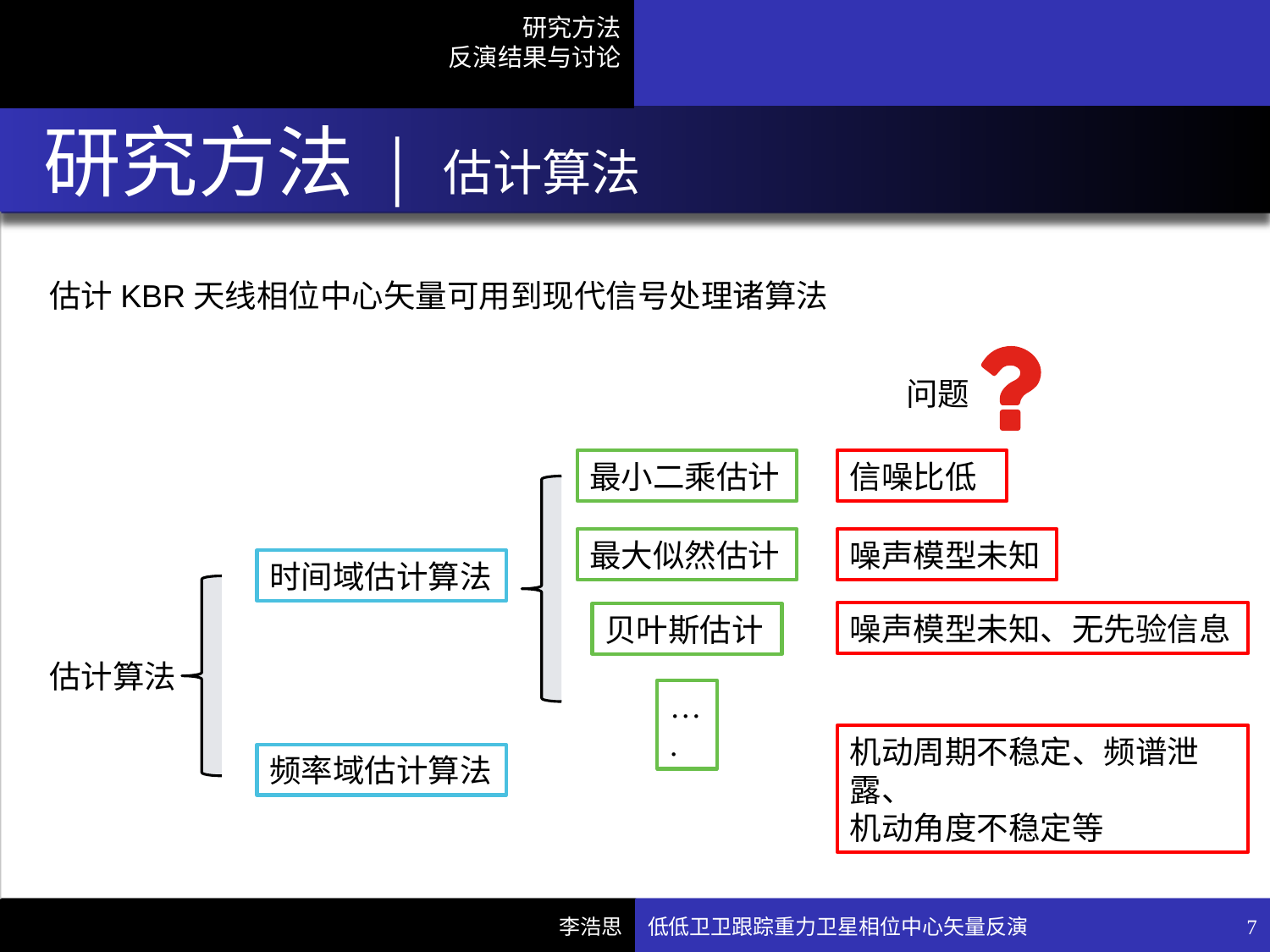

# 研究方法 | 估计算法
估计KBR天线相位中心矢量可用到现代信号处理诸算法

问题
最小二乘估计
信噪比低

噪声模型未知
最大似然估计
时间域估计算法

噪声模型未知、无先验信息
贝叶斯估计
估计算法
….
机动周期不稳定、频谱泄露、
机动角度不稳定等
频率域估计算法
低低卫卫跟踪重力卫星相位中心矢量反演
7